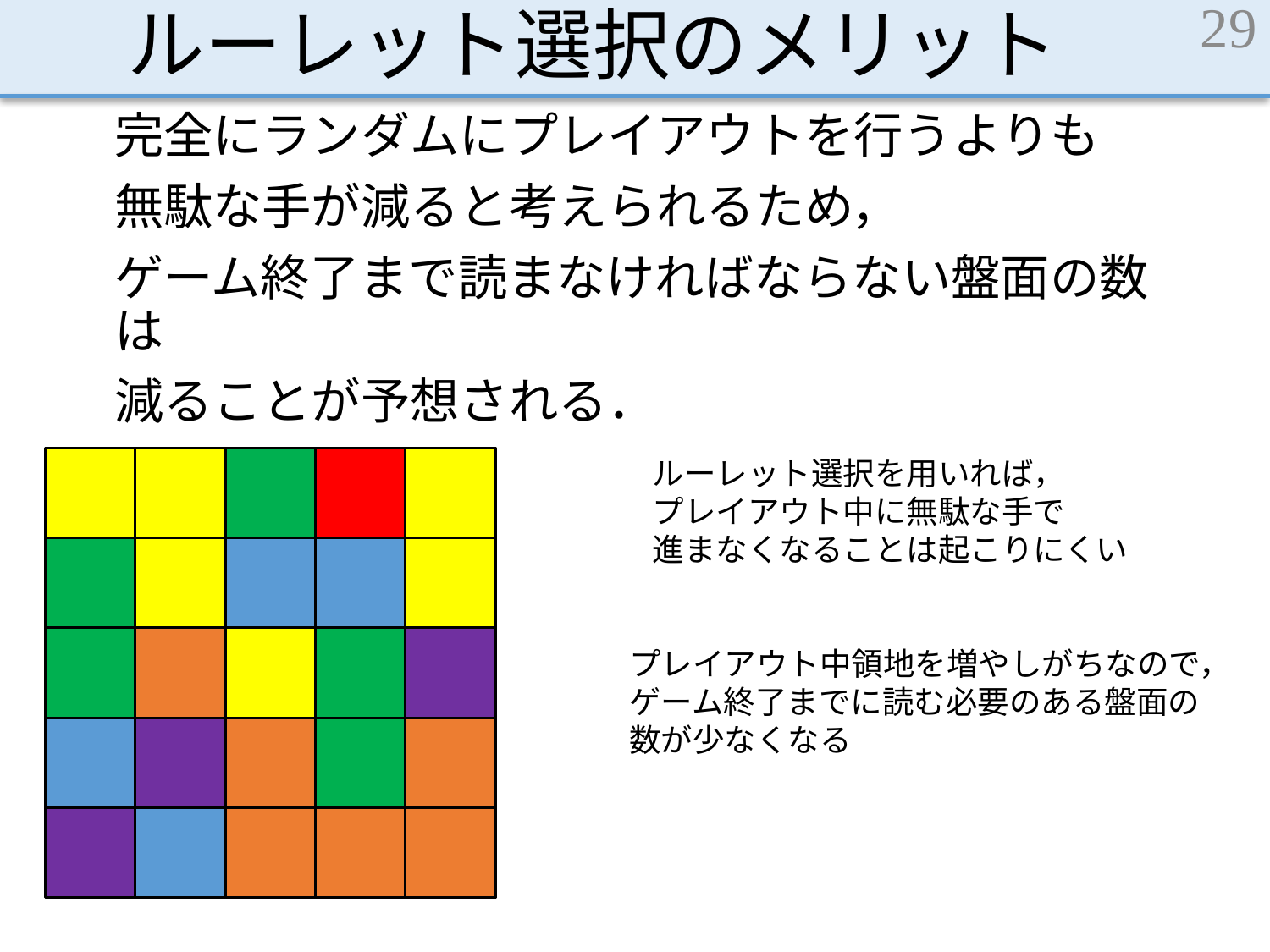

# ルーレット選択のメリット
29
完全にランダムにプレイアウトを行うよりも
無駄な手が減ると考えられるため，
ゲーム終了まで読まなければならない盤面の数は
減ることが予想される．

ルーレット選択を用いれば，
プレイアウト中に無駄な手で
進まなくなることは起こりにくい
プレイアウト中領地を増やしがちなので，
ゲーム終了までに読む必要のある盤面の
数が少なくなる